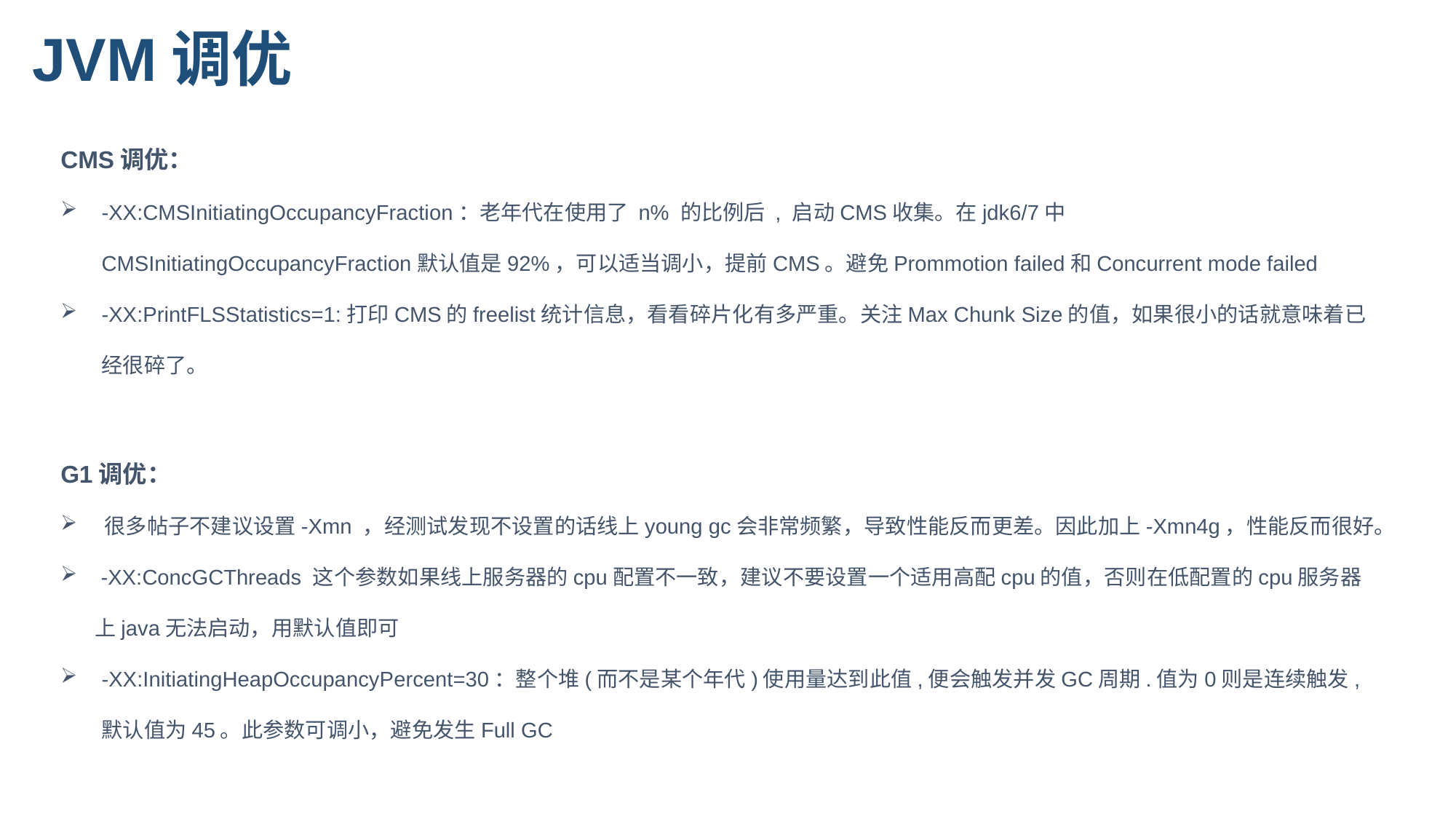

# JVM调优
CMS调优：
-XX:CMSInitiatingOccupancyFraction：老年代在使用了 n% 的比例后 , 启动CMS收集。在jdk6/7中 CMSInitiatingOccupancyFraction默认值是92%，可以适当调小，提前CMS。避免Prommotion failed和Concurrent mode failed
-XX:PrintFLSStatistics=1:打印CMS的freelist统计信息，看看碎片化有多严重。关注Max Chunk Size的值，如果很小的话就意味着已经很碎了。
G1调优：
 很多帖子不建议设置-Xmn ，经测试发现不设置的话线上young gc会非常频繁，导致性能反而更差。因此加上-Xmn4g，性能反而很好。
 -XX:ConcGCThreads 这个参数如果线上服务器的cpu配置不一致，建议不要设置一个适用高配cpu的值，否则在低配置的cpu服务器上java无法启动，用默认值即可
-XX:InitiatingHeapOccupancyPercent=30：整个堆(而不是某个年代)使用量达到此值,便会触发并发GC周期.值为0则是连续触发,默认值为45。此参数可调小，避免发生Full GC